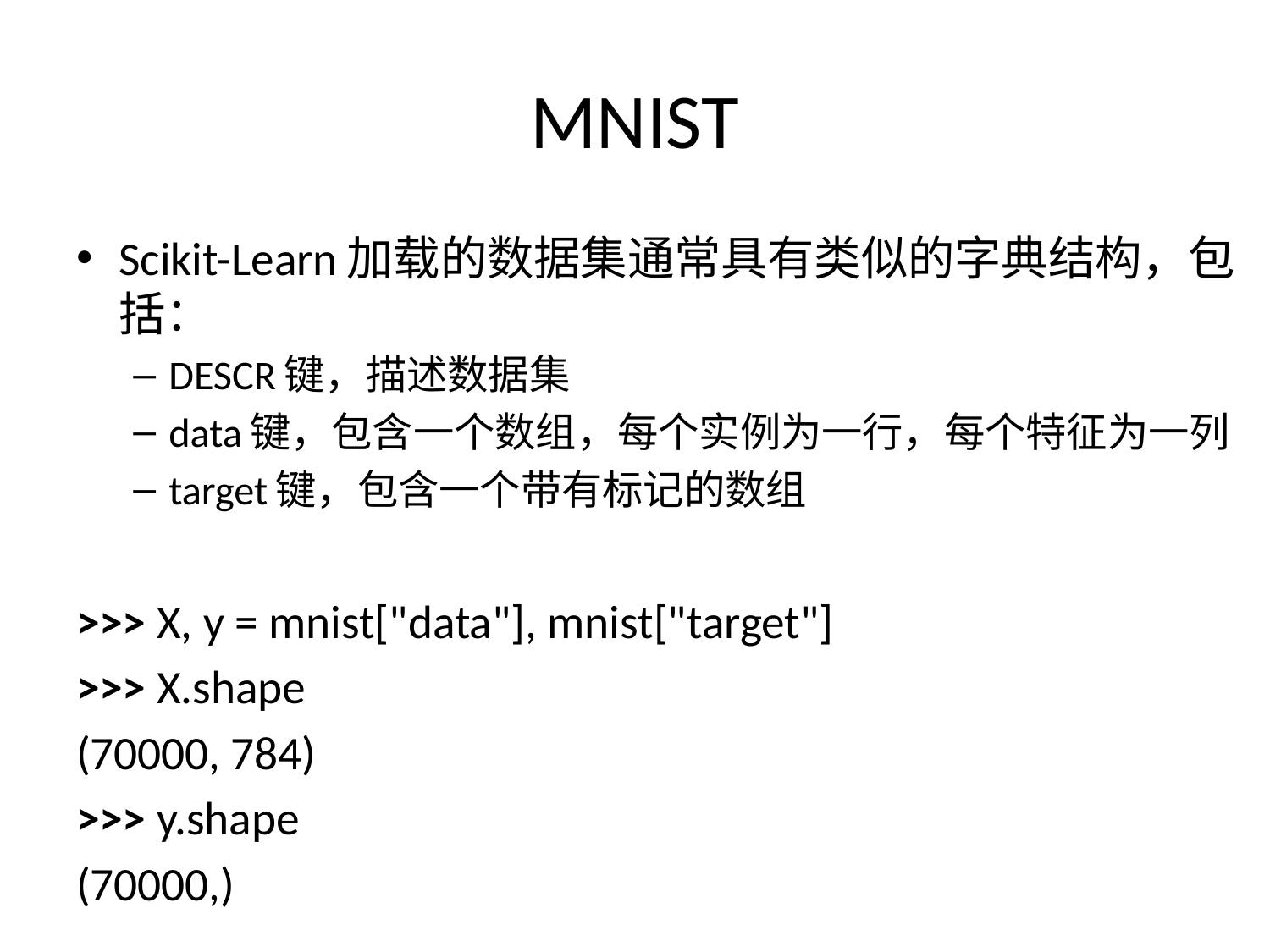

# MNIST
Scikit-Learn加载的数据集通常具有类似的字典结构，包括：
DESCR键，描述数据集
data键，包含一个数组，每个实例为一行，每个特征为一列
target键，包含一个带有标记的数组

>>> X, y = mnist["data"], mnist["target"]
>>> X.shape
(70000, 784)
>>> y.shape
(70000,)